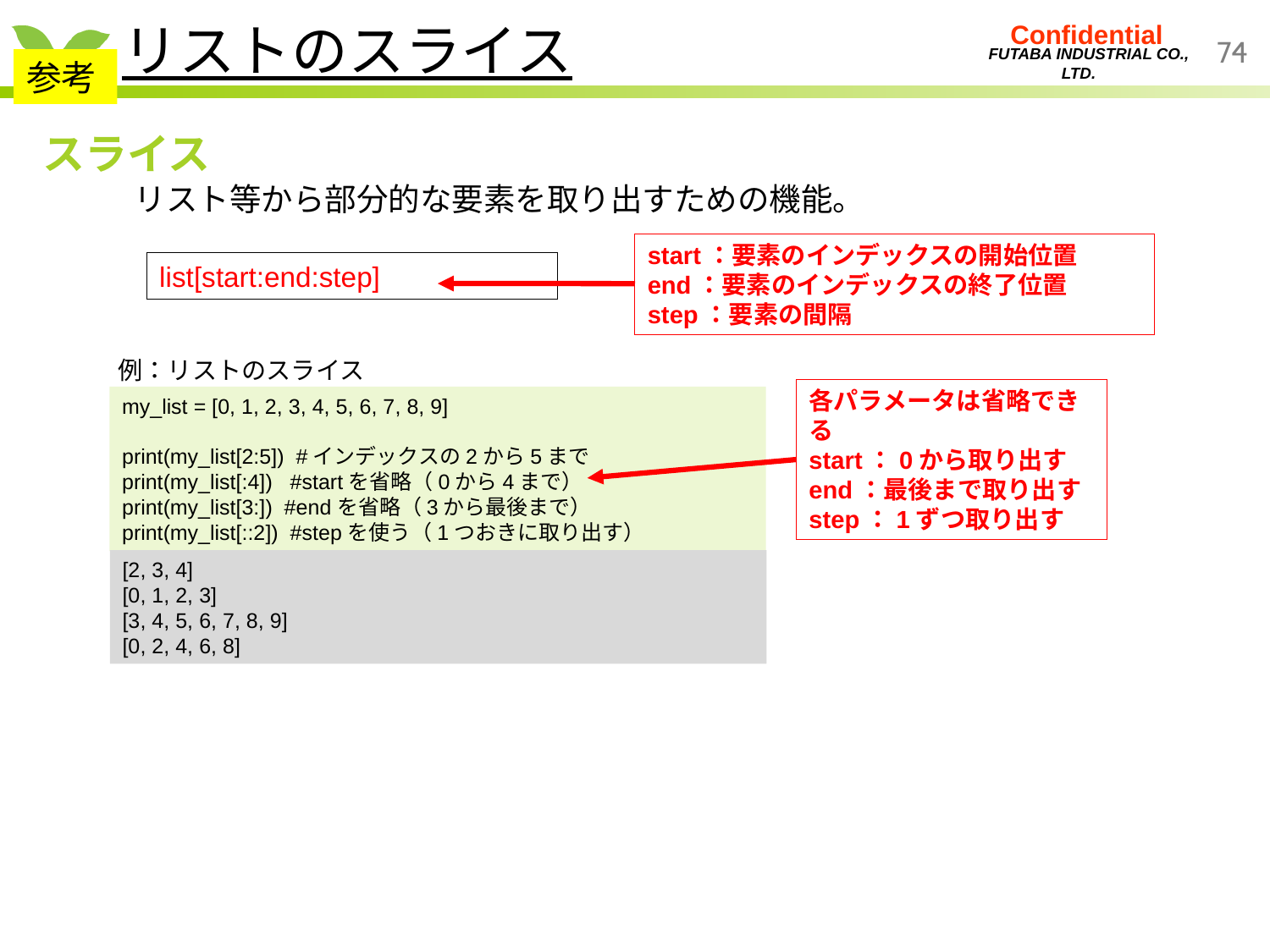

リストのスライス
参考
スライス
リスト等から部分的な要素を取り出すための機能。
start：要素のインデックスの開始位置
end：要素のインデックスの終了位置
step：要素の間隔
list[start:end:step]
例：リストのスライス
各パラメータは省略できる
start：0から取り出す
end：最後まで取り出す
step：1ずつ取り出す
my_list = [0, 1, 2, 3, 4, 5, 6, 7, 8, 9]

print(my_list[2:5])  #インデックスの2から5まで
print(my_list[:4])   #startを省略（0から4まで）
print(my_list[3:])  #endを省略（3から最後まで）
print(my_list[::2])  #stepを使う（1つおきに取り出す）
[2, 3, 4]
[0, 1, 2, 3]
[3, 4, 5, 6, 7, 8, 9]
[0, 2, 4, 6, 8]